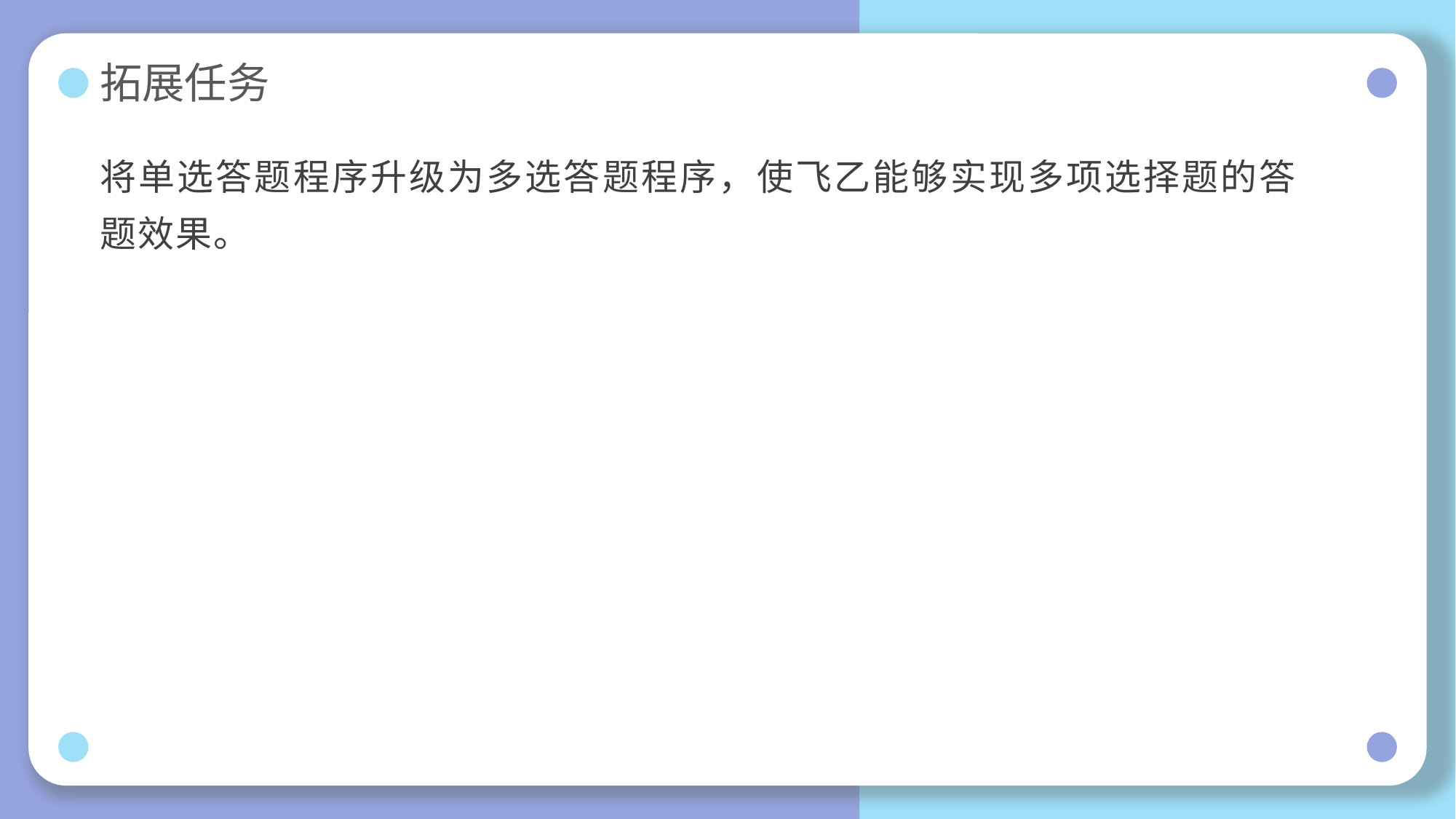

# 拓展任务
将单选答题程序升级为多选答题程序，使飞乙能够实现多项选择题的答题效果。